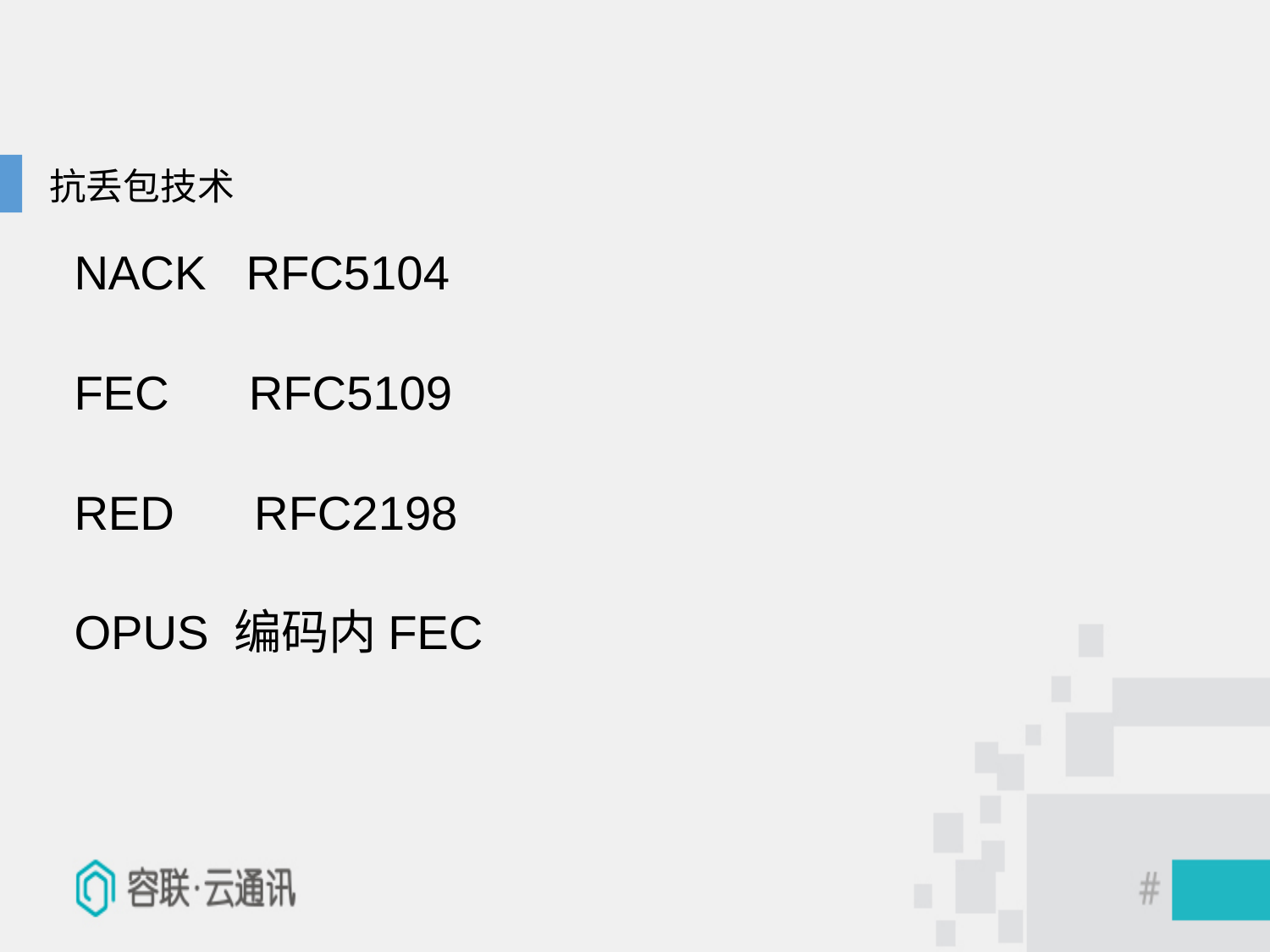

抗丢包技术
NACK   RFC5104
FEC      RFC5109
RED      RFC2198
OPUS 编码内FEC